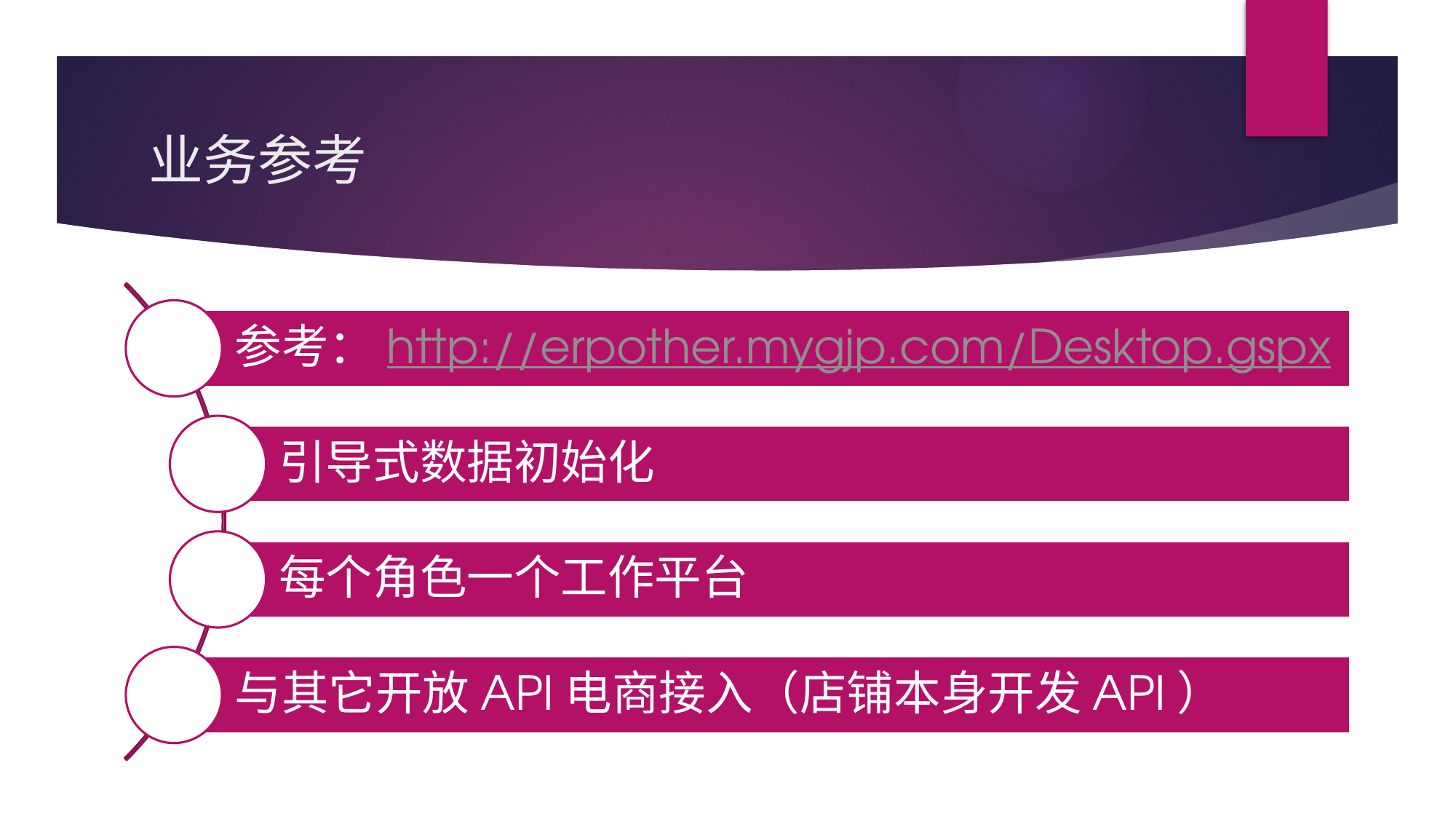

# 业务参考
参考：http://erpother.mygjp.com/Desktop.gspx
引导式数据初始化
每个角色一个工作平台
与其它开放API电商接入（店铺本身开发API）